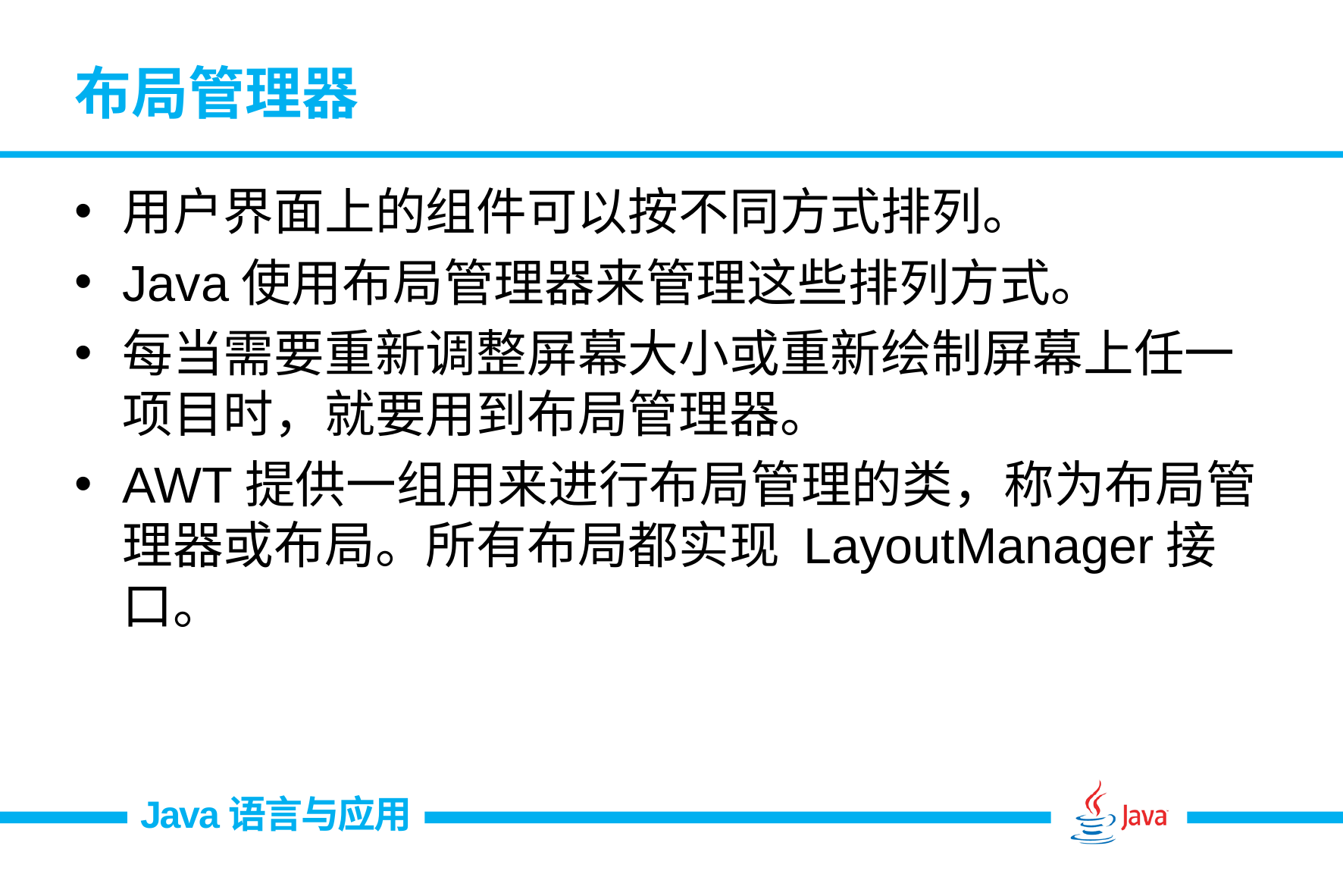

# 布局管理器
用户界面上的组件可以按不同方式排列。
Java使用布局管理器来管理这些排列方式。
每当需要重新调整屏幕大小或重新绘制屏幕上任一项目时，就要用到布局管理器。
AWT提供一组用来进行布局管理的类，称为布局管理器或布局。所有布局都实现 LayoutManager接口。